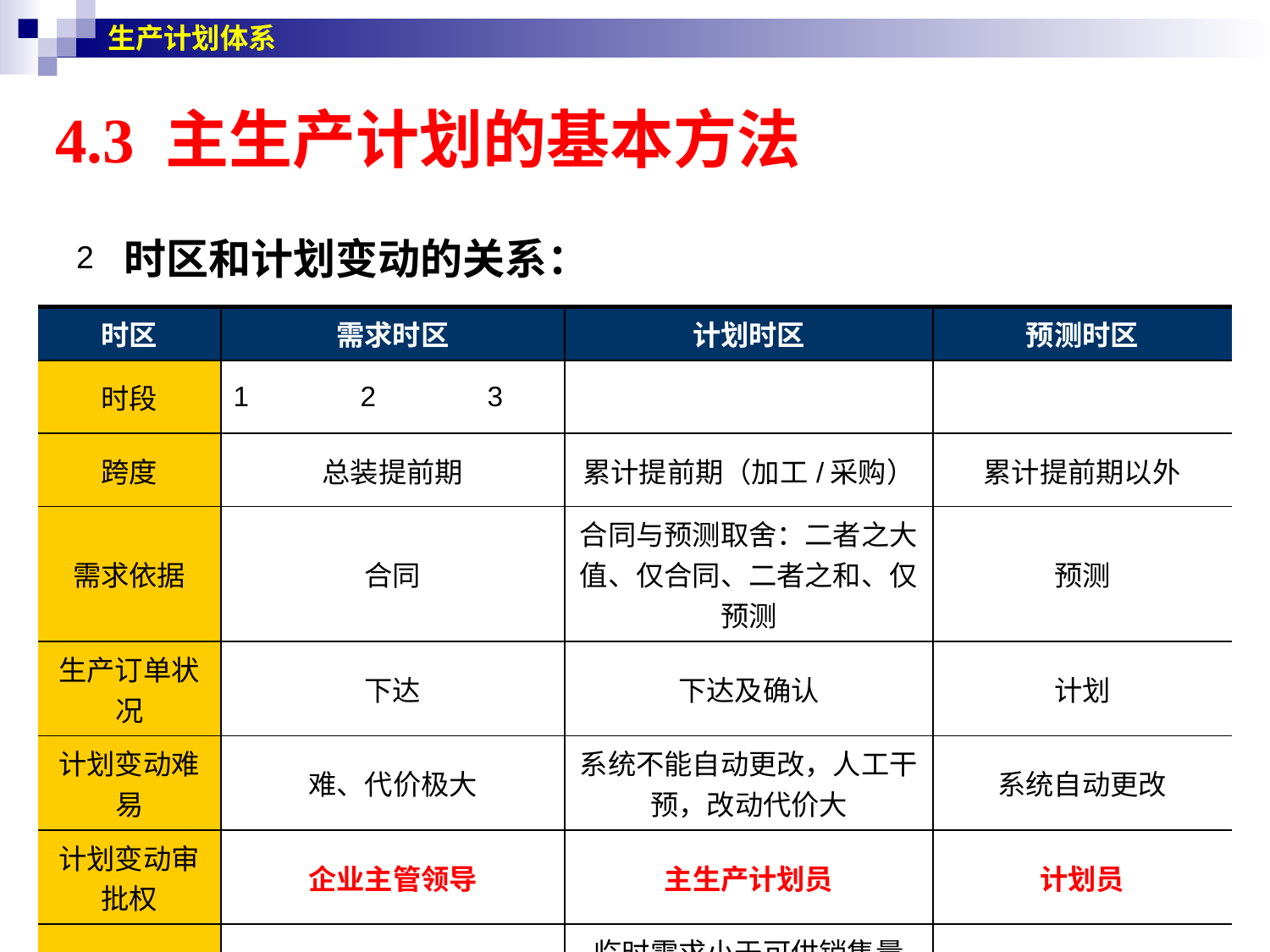

生产计划体系
# 4.3 主生产计划的基本方法
时区和计划变动的关系：
| 时区 | 需求时区 | 计划时区 | 预测时区 |
| --- | --- | --- | --- |
| 时段 | 1 2 3 |  |  |
| 跨度 | 总装提前期 | 累计提前期（加工/采购） | 累计提前期以外 |
| 需求依据 | 合同 | 合同与预测取舍：二者之大值、仅合同、二者之和、仅预测 | 预测 |
| 生产订单状况 | 下达 | 下达及确认 | 计划 |
| 计划变动难易 | 难、代价极大 | 系统不能自动更改，人工干预，改动代价大 | 系统自动更改 |
| 计划变动审批权 | 企业主管领导 | 主生产计划员 | 计划员 |
| 临时需求 | 临时需求小于可供销售量 | 临时需求小于可供销售量 通过主生产计划员 | 无限制 |